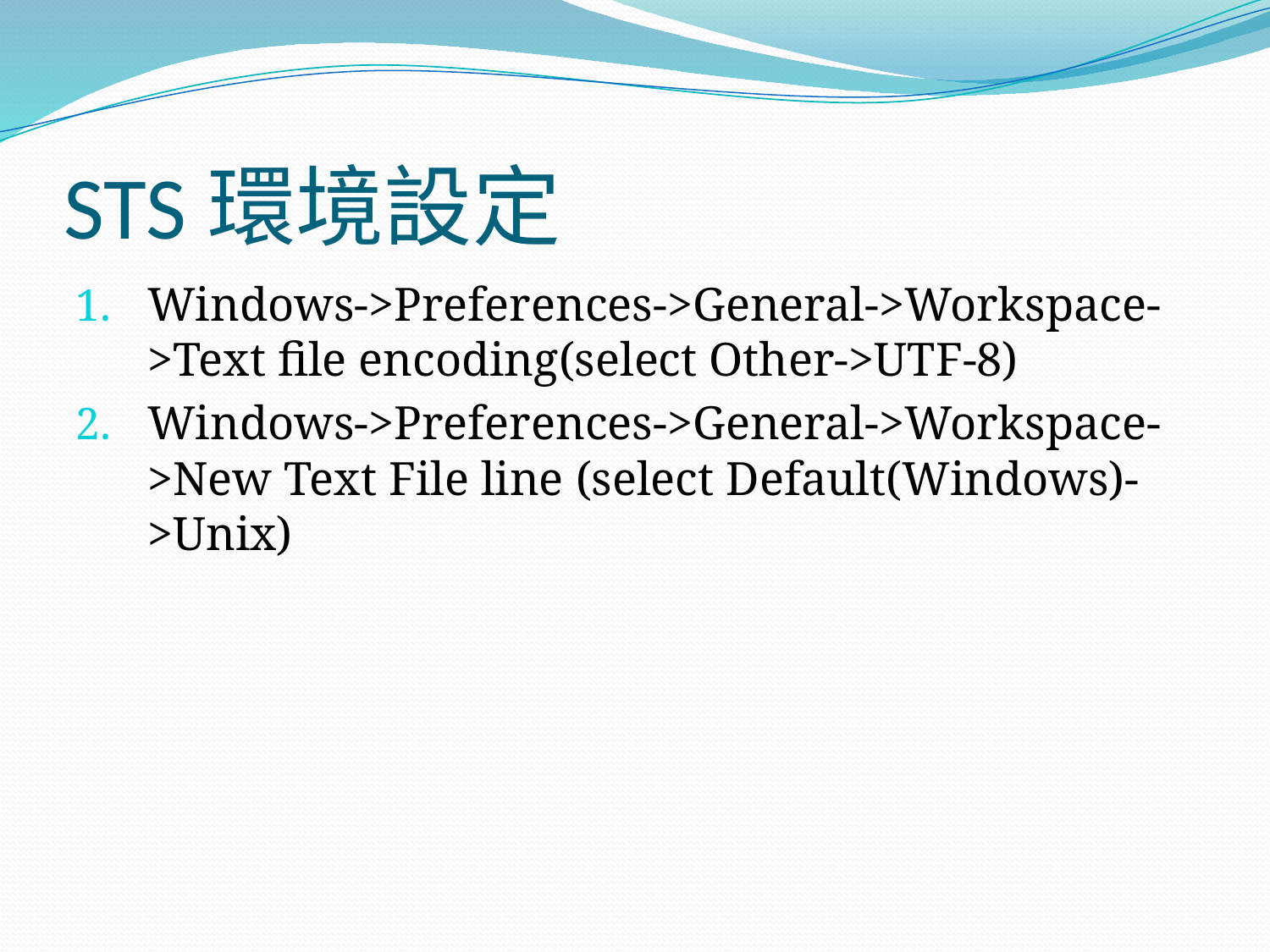

# STS環境設定
Windows->Preferences->General->Workspace->Text file encoding(select Other->UTF-8)
Windows->Preferences->General->Workspace->New Text File line (select Default(Windows)->Unix)